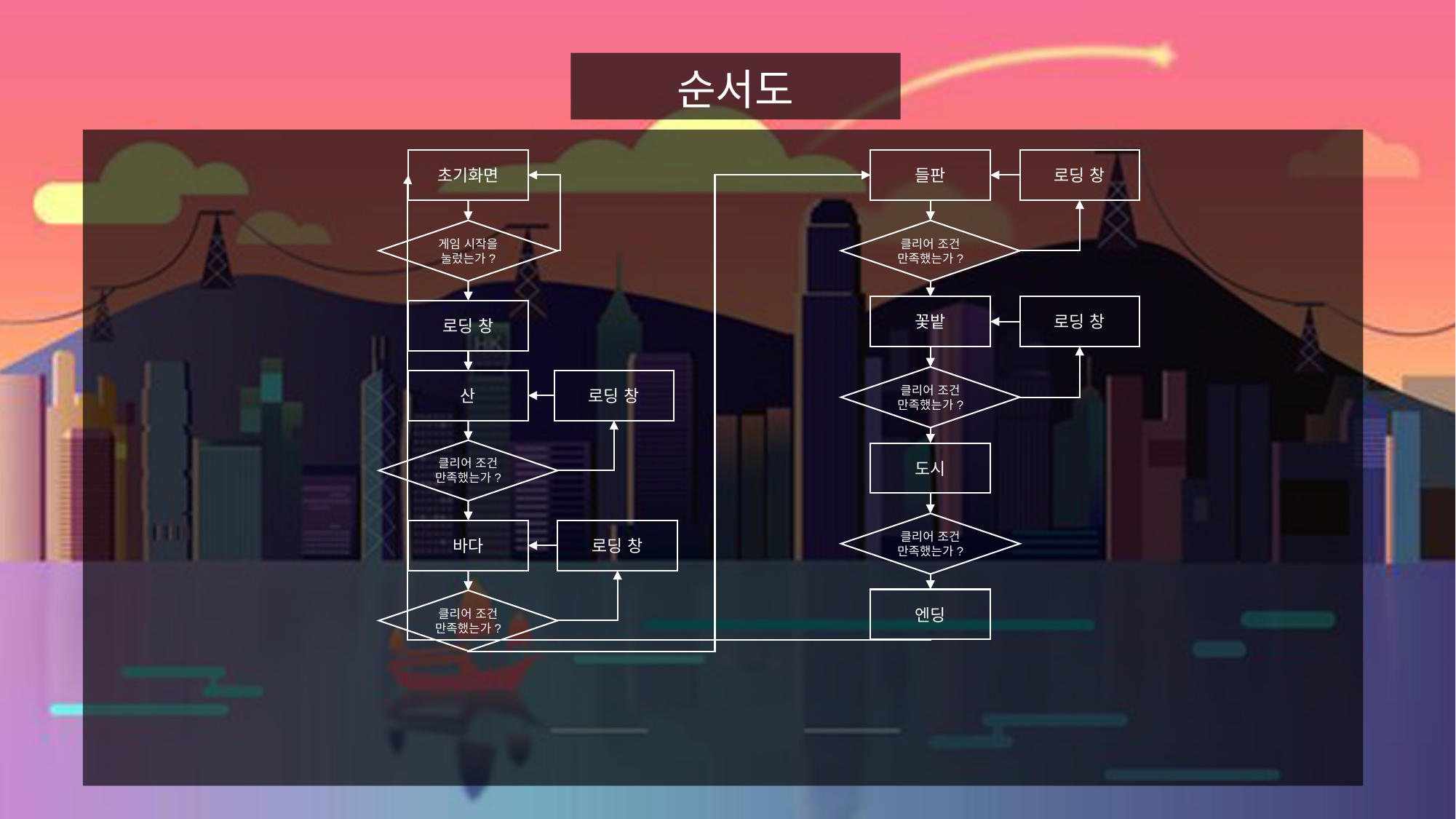

순서도

초기화면
들판
로딩 창
게임 시작을 눌렀는가?
클리어 조건 만족했는가?
꽃밭
로딩 창
로딩 창
클리어 조건 만족했는가?
산
로딩 창
클리어 조건 만족했는가?
도시
클리어 조건 만족했는가?
바다
로딩 창
엔딩
클리어 조건 만족했는가?